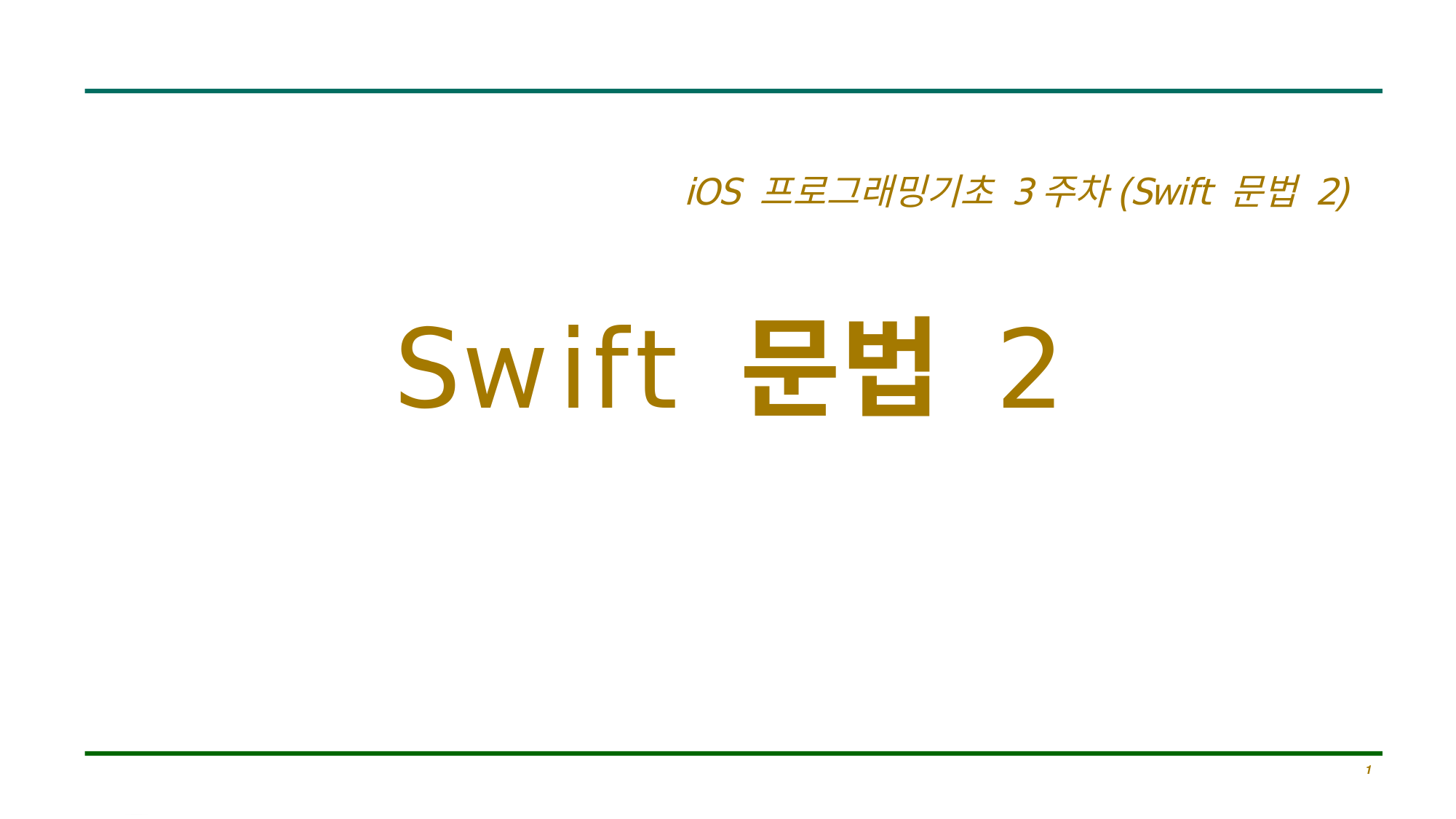

iOS 프로그래밍기초 3주차(Swift 문법 2)
# Swift 문법 2